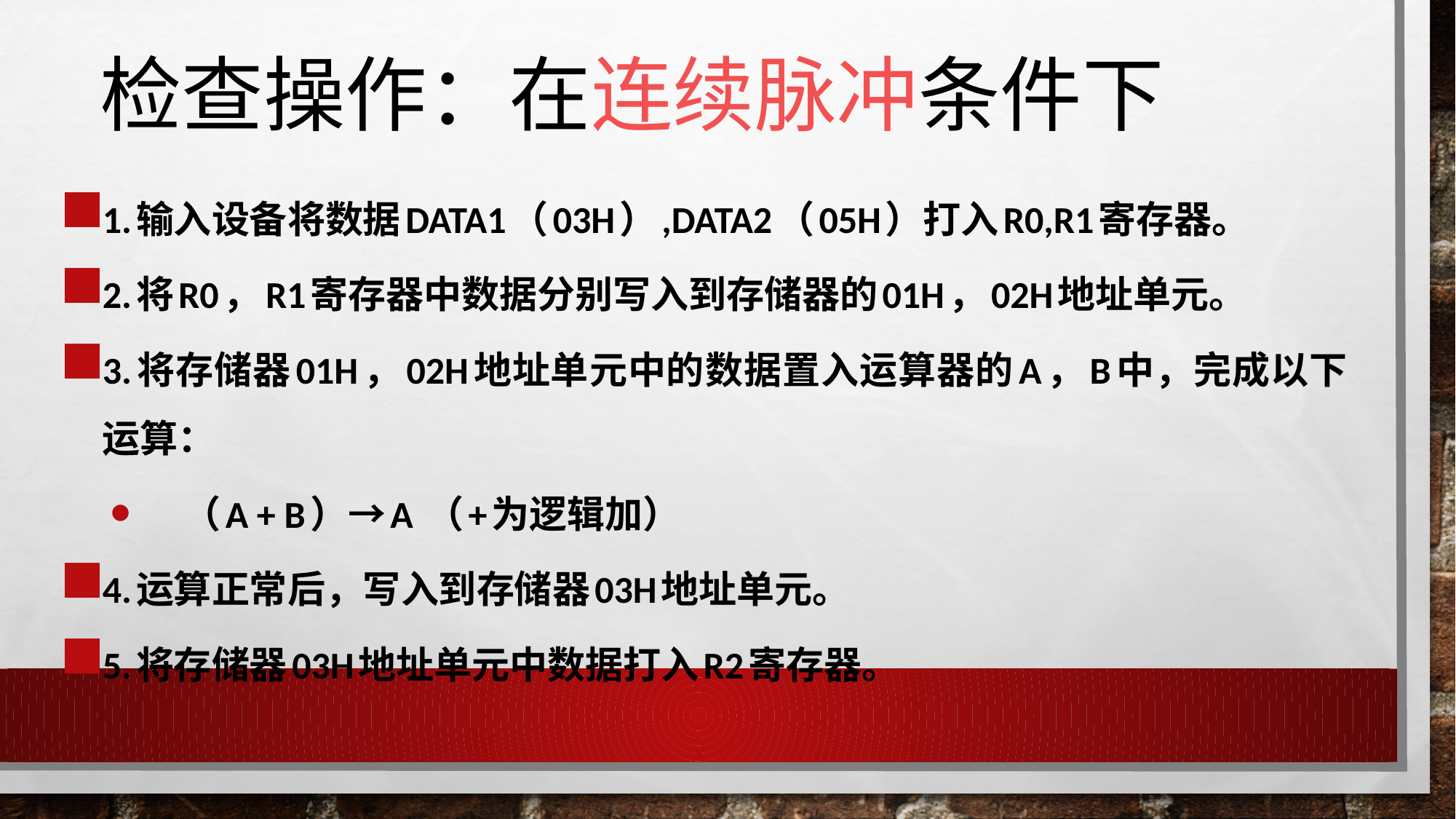

# 检查操作：在连续脉冲条件下
1.输入设备将数据data1（03H）,data2（05H）打入R0,R1寄存器。
2.将R0，R1寄存器中数据分别写入到存储器的01H，02H地址单元。
3.将存储器01H，02H地址单元中的数据置入运算器的A，B中，完成以下运算：
（A + B）→A （+为逻辑加）
4.运算正常后，写入到存储器03H地址单元。
5.将存储器03H地址单元中数据打入R2寄存器。